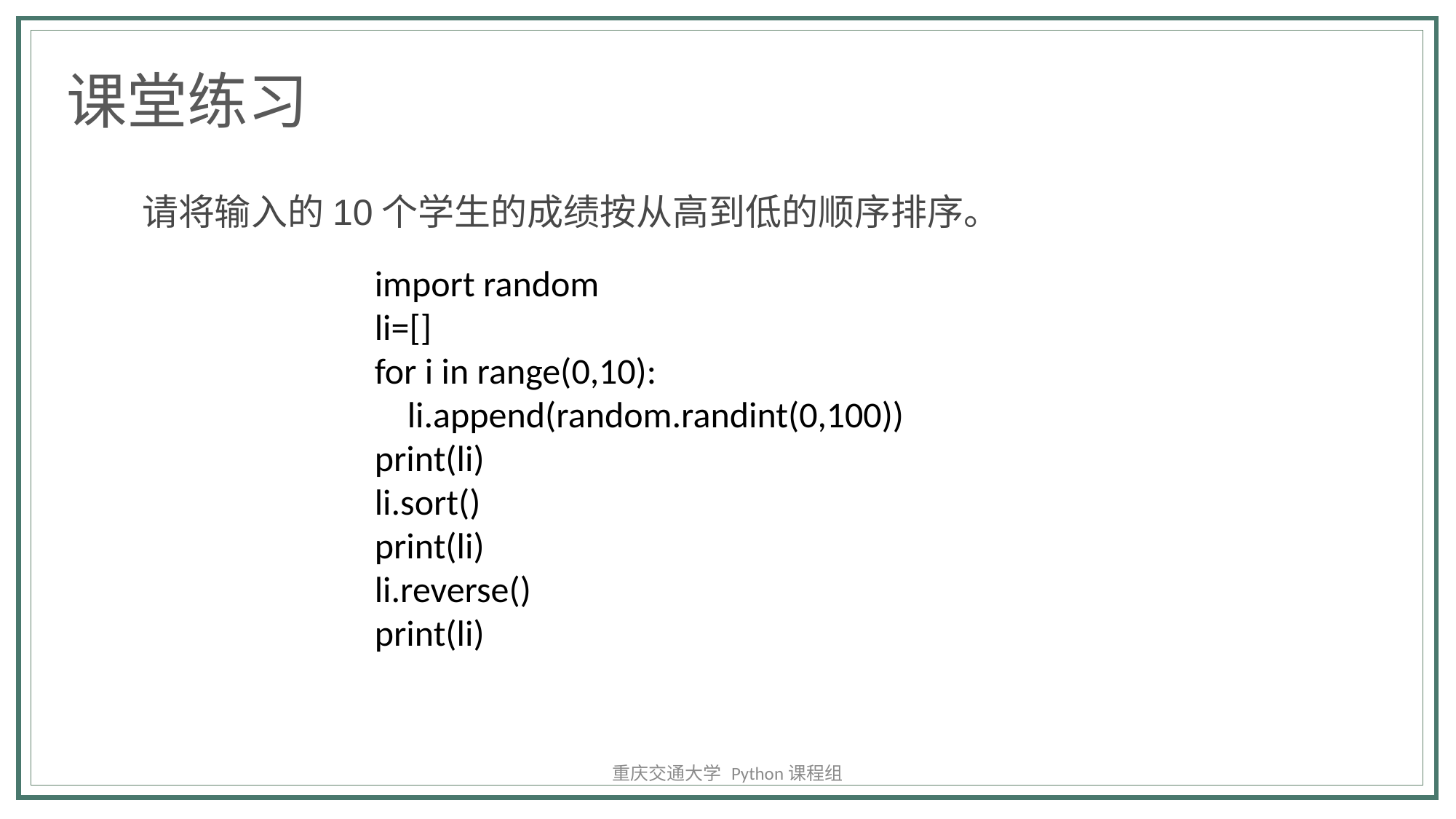

课堂练习
请将输入的10个学生的成绩按从高到低的顺序排序。
import random
li=[]
for i in range(0,10):
    li.append(random.randint(0,100))
print(li)
li.sort()
print(li)
li.reverse()
print(li)
重庆交通大学 Python课程组